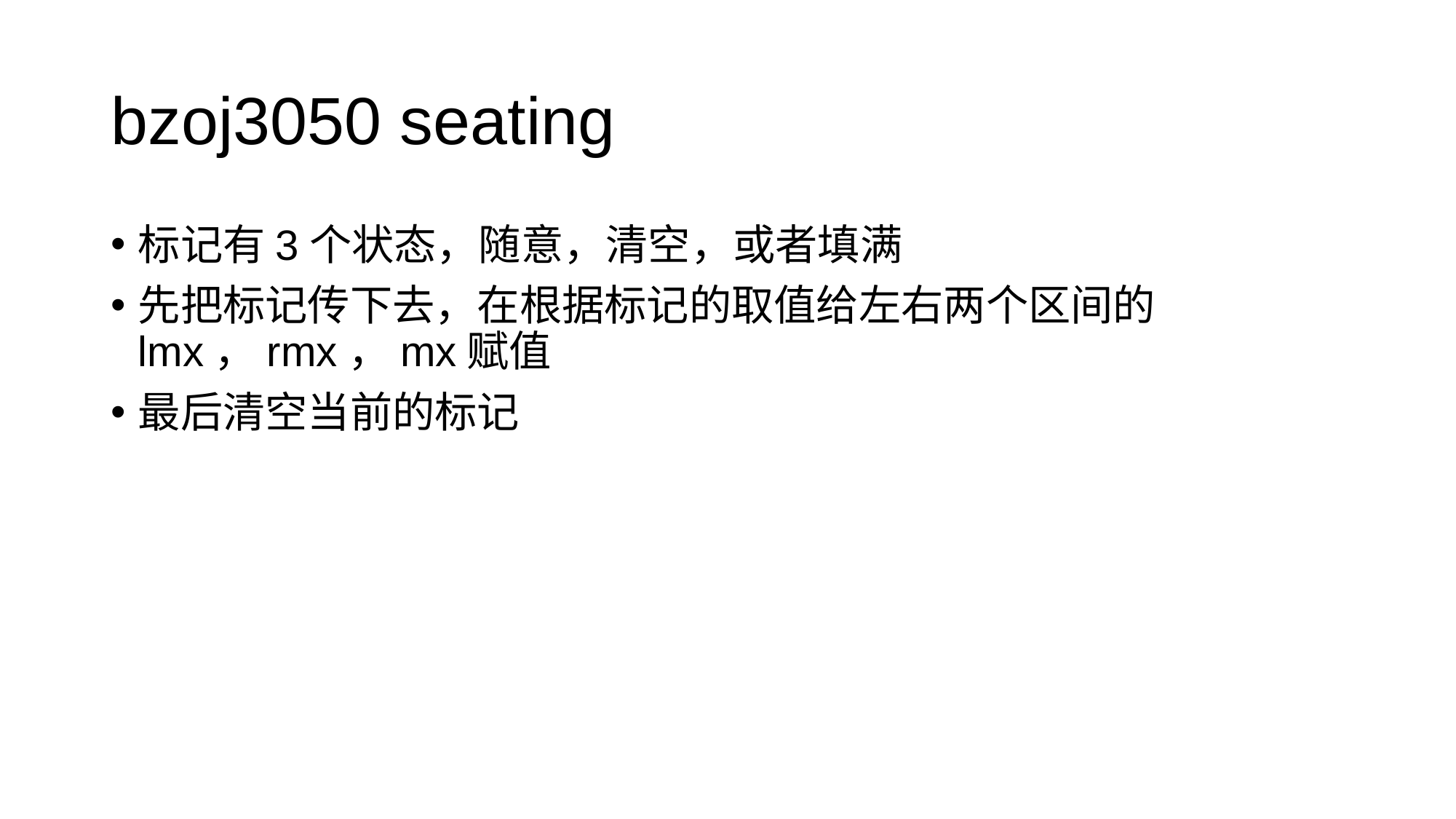

# bzoj3050 seating
标记有3个状态，随意，清空，或者填满
先把标记传下去，在根据标记的取值给左右两个区间的lmx，rmx，mx赋值
最后清空当前的标记